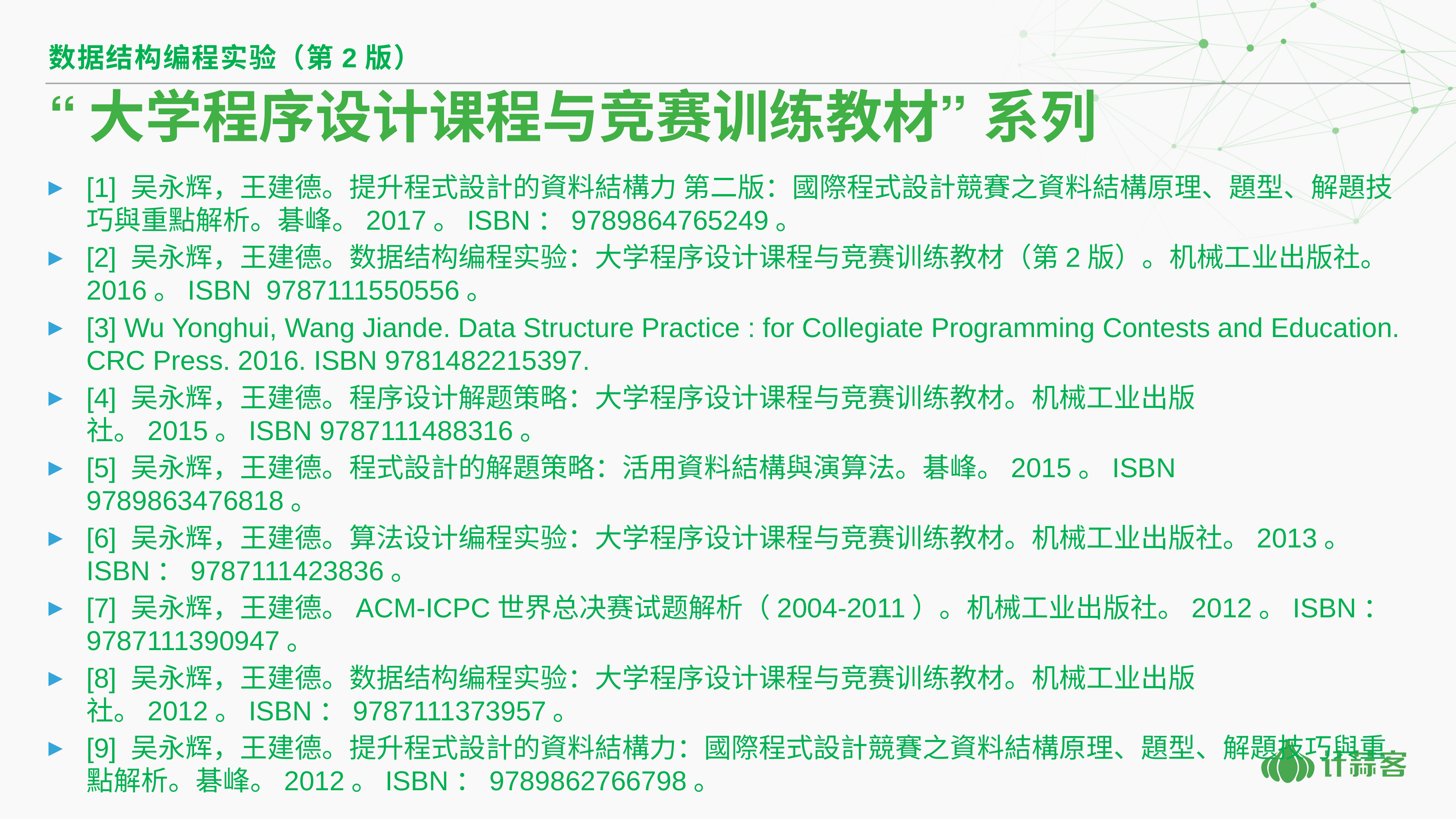

数据结构编程实验（第2版）
# “大学程序设计课程与竞赛训练教材” 系列
[1] 吴永辉，王建德。提升程式設計的資料結構力 第二版：國際程式設計競賽之資料結構原理、題型、解題技巧與重點解析。碁峰。2017。ISBN：9789864765249。
[2] 吴永辉，王建德。数据结构编程实验：大学程序设计课程与竞赛训练教材（第2版）。机械工业出版社。2016。ISBN  9787111550556。
[3] Wu Yonghui, Wang Jiande. Data Structure Practice : for Collegiate Programming Contests and Education. CRC Press. 2016. ISBN 9781482215397.
[4] 吴永辉，王建德。程序设计解题策略：大学程序设计课程与竞赛训练教材。机械工业出版社。2015。ISBN 9787111488316。
[5] 吴永辉，王建德。程式設計的解題策略：活用資料結構與演算法。碁峰。2015。ISBN 9789863476818。
[6] 吴永辉，王建德。算法设计编程实验：大学程序设计课程与竞赛训练教材。机械工业出版社。2013。 ISBN：9787111423836。
[7] 吴永辉，王建德。ACM-ICPC世界总决赛试题解析（2004-2011）。机械工业出版社。2012。ISBN：9787111390947。
[8] 吴永辉，王建德。数据结构编程实验：大学程序设计课程与竞赛训练教材。机械工业出版社。2012。ISBN：9787111373957。
[9] 吴永辉，王建德。提升程式設計的資料結構力：國際程式設計競賽之資料結構原理、題型、解題技巧與重點解析。碁峰。2012。ISBN：9789862766798。